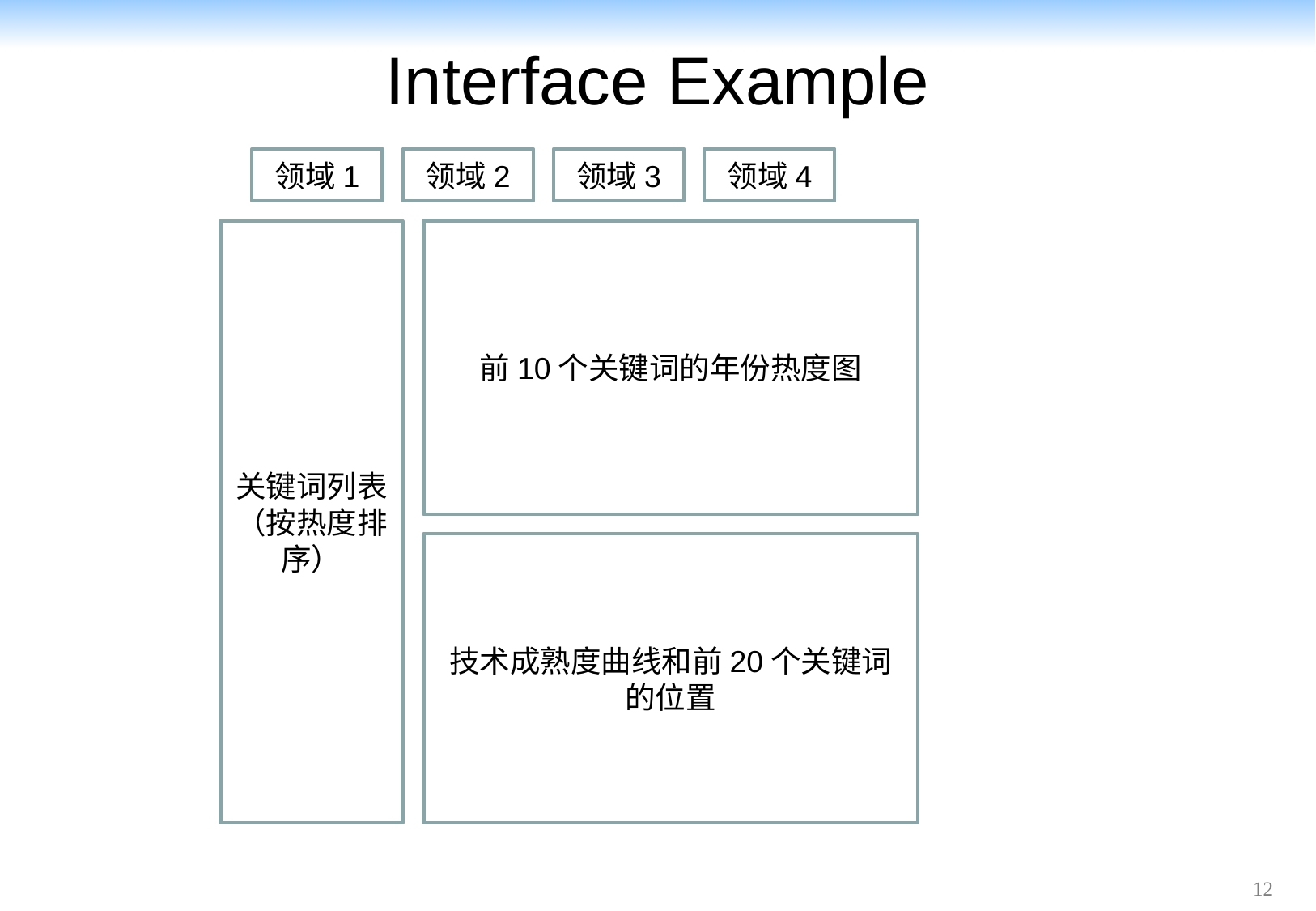

# Interface Example
领域2
领域3
领域4
领域1
关键词列表（按热度排序）
前10个关键词的年份热度图
技术成熟度曲线和前20个关键词的位置